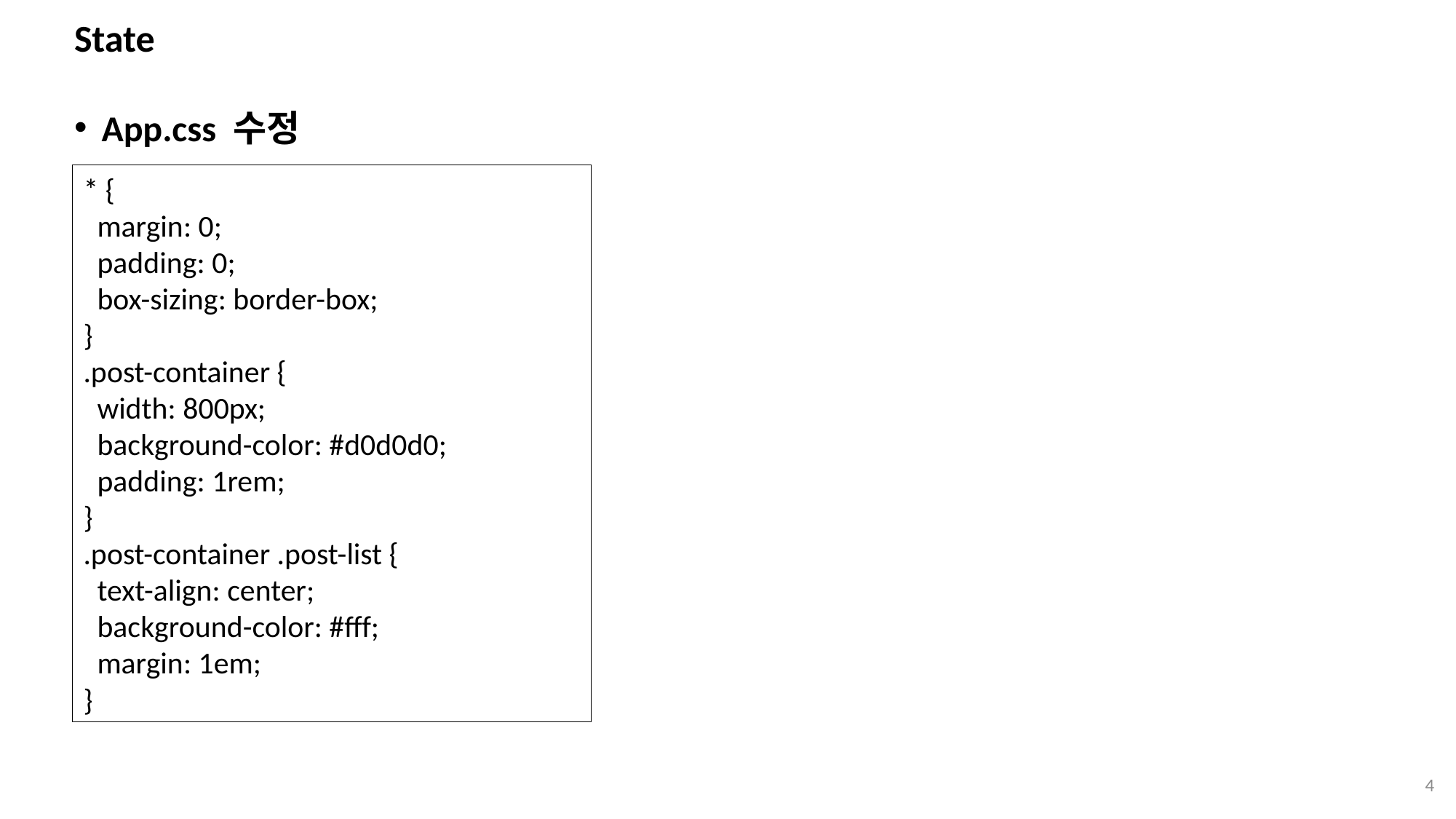

# State
App.css 수정

* {
  margin: 0;
  padding: 0;
  box-sizing: border-box;
}
.post-container {
  width: 800px;
  background-color: #d0d0d0;
  padding: 1rem;
}
.post-container .post-list {
  text-align: center;
  background-color: #fff;
  margin: 1em;
}
4